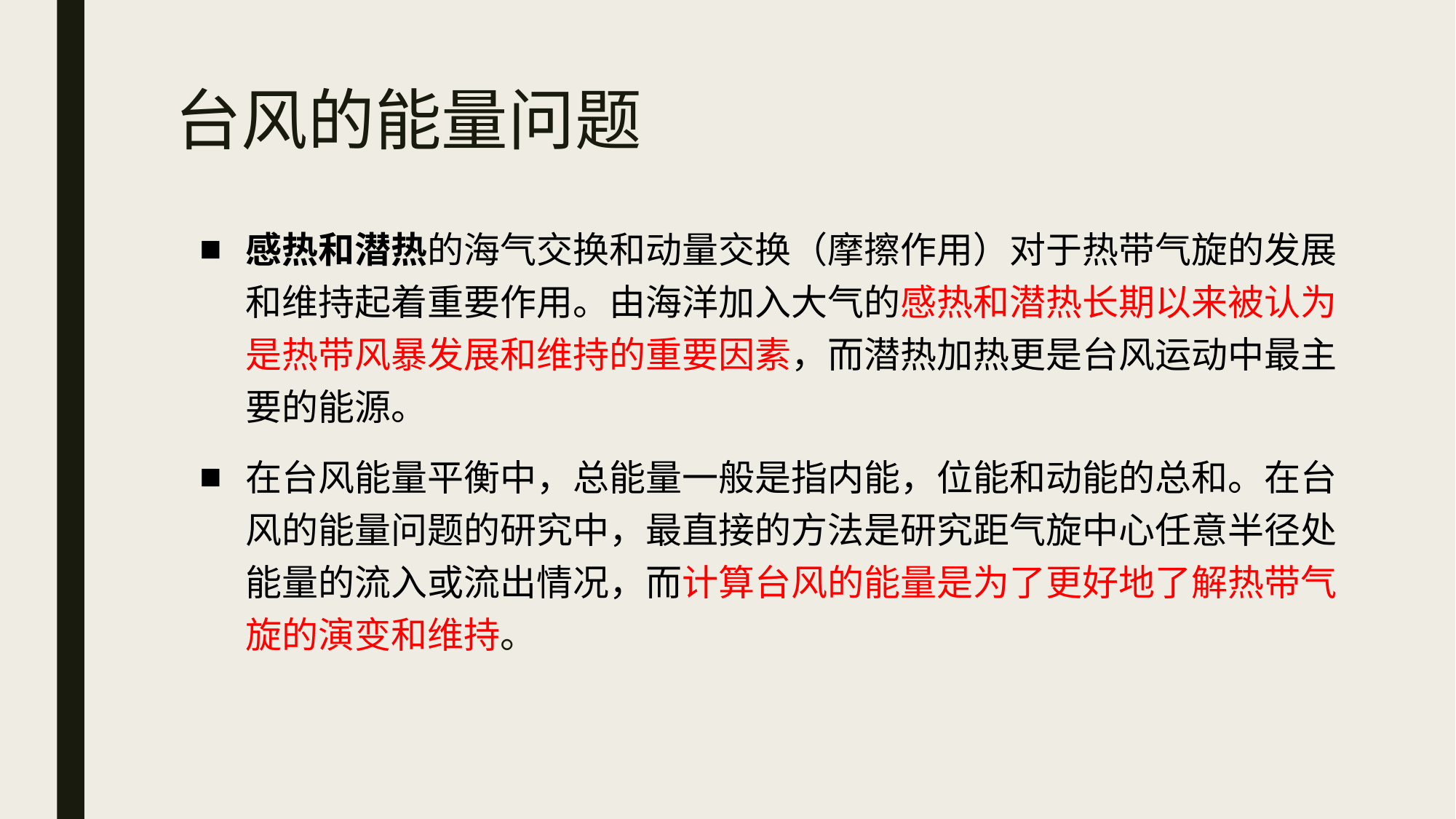

# 台风的能量问题
感热和潜热的海气交换和动量交换（摩擦作用）对于热带气旋的发展和维持起着重要作用。由海洋加入大气的感热和潜热长期以来被认为是热带风暴发展和维持的重要因素，而潜热加热更是台风运动中最主要的能源。
在台风能量平衡中，总能量一般是指内能，位能和动能的总和。在台风的能量问题的研究中，最直接的方法是研究距气旋中心任意半径处能量的流入或流出情况，而计算台风的能量是为了更好地了解热带气旋的演变和维持。